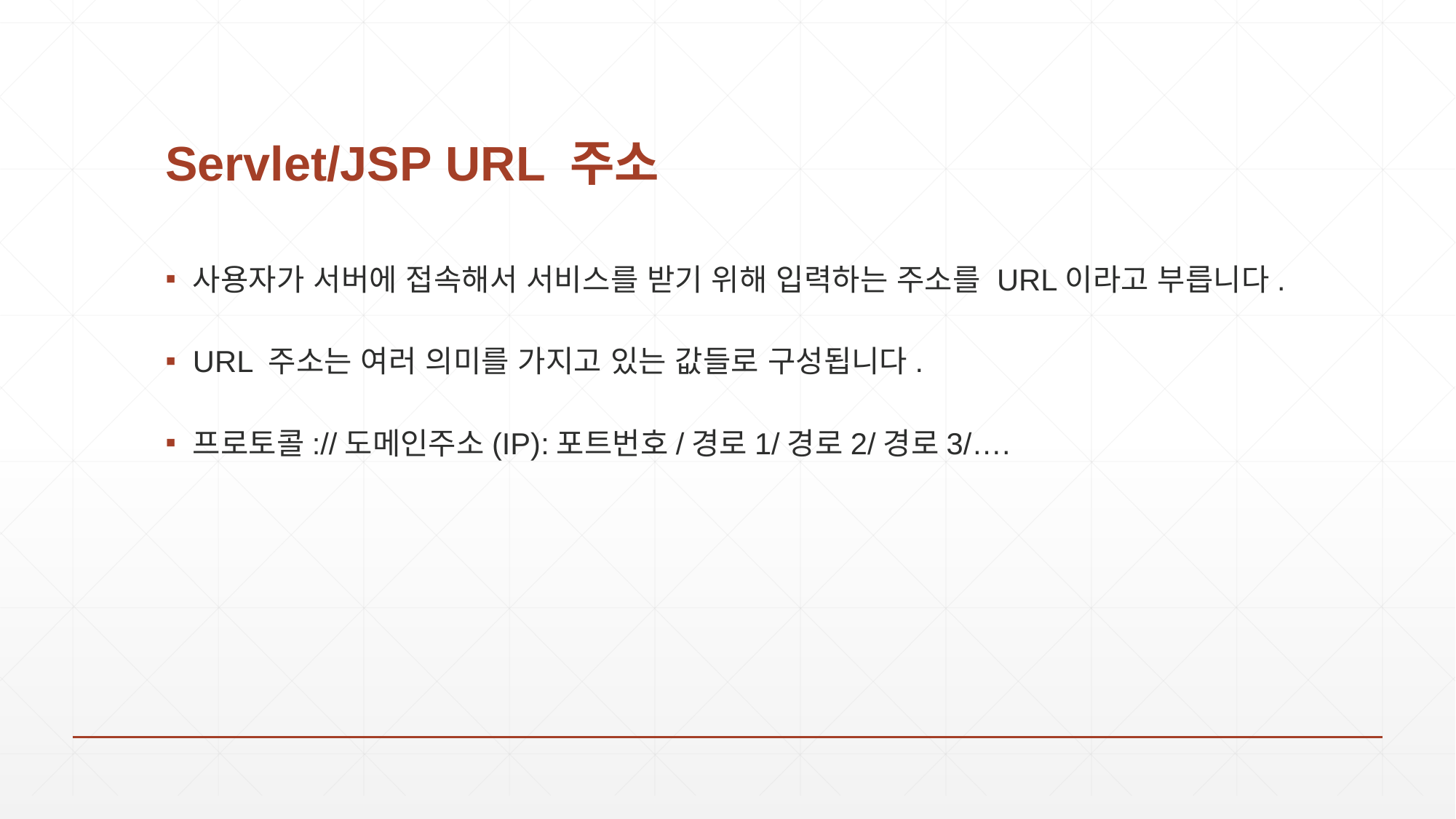

# Servlet/JSP URL 주소
사용자가 서버에 접속해서 서비스를 받기 위해 입력하는 주소를 URL이라고 부릅니다.
URL 주소는 여러 의미를 가지고 있는 값들로 구성됩니다.
프로토콜://도메인주소(IP):포트번호/경로1/경로2/경로3/….